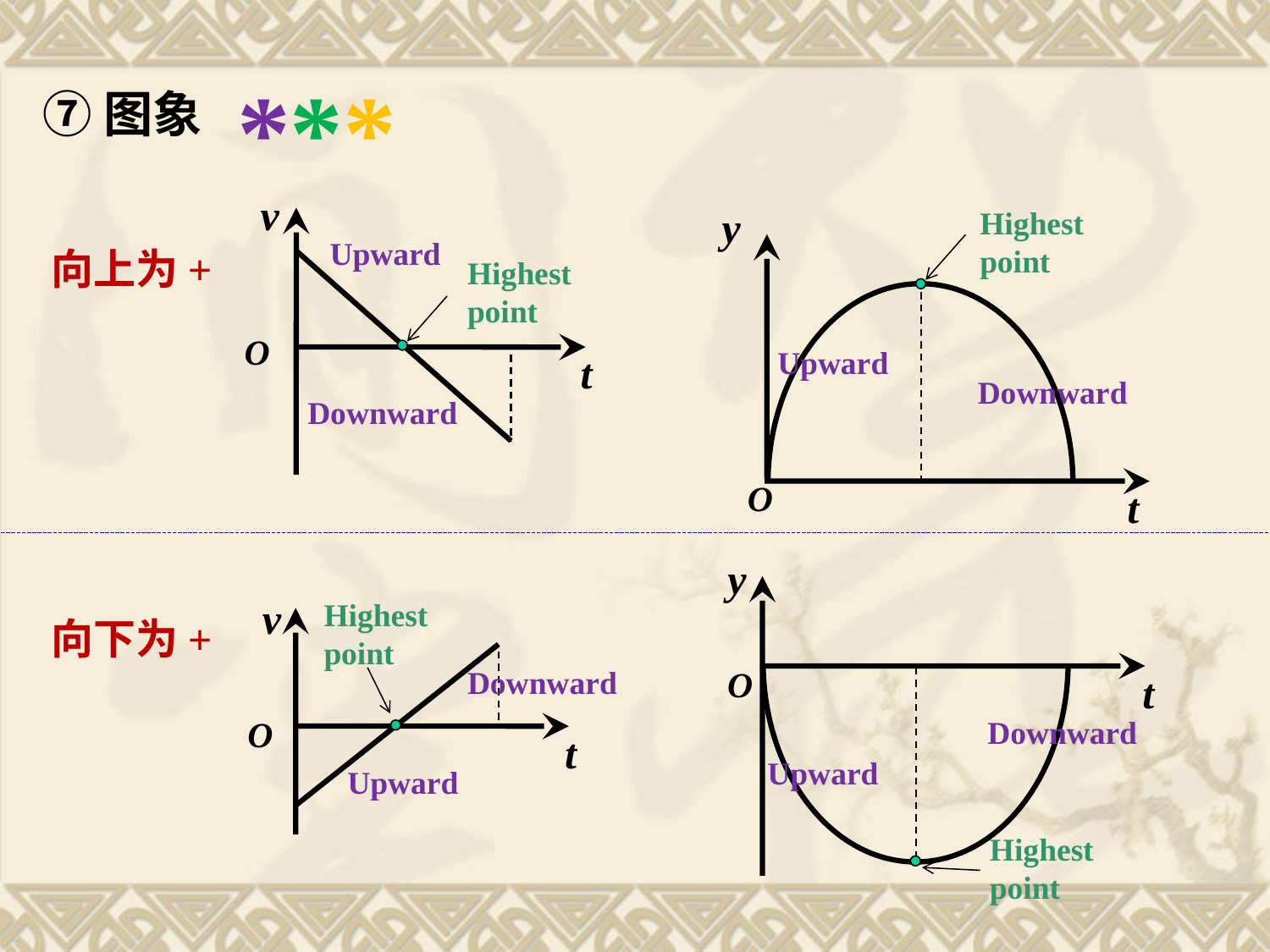

***
⑦图象
v

O
t

y

O
t

Highest point

Upward
向上为+
Highest point

Upward
Downward
Downward

y

O
t

v

O
t

Highest point

向下为+
Downward
Downward
Upward
Upward
Highest point